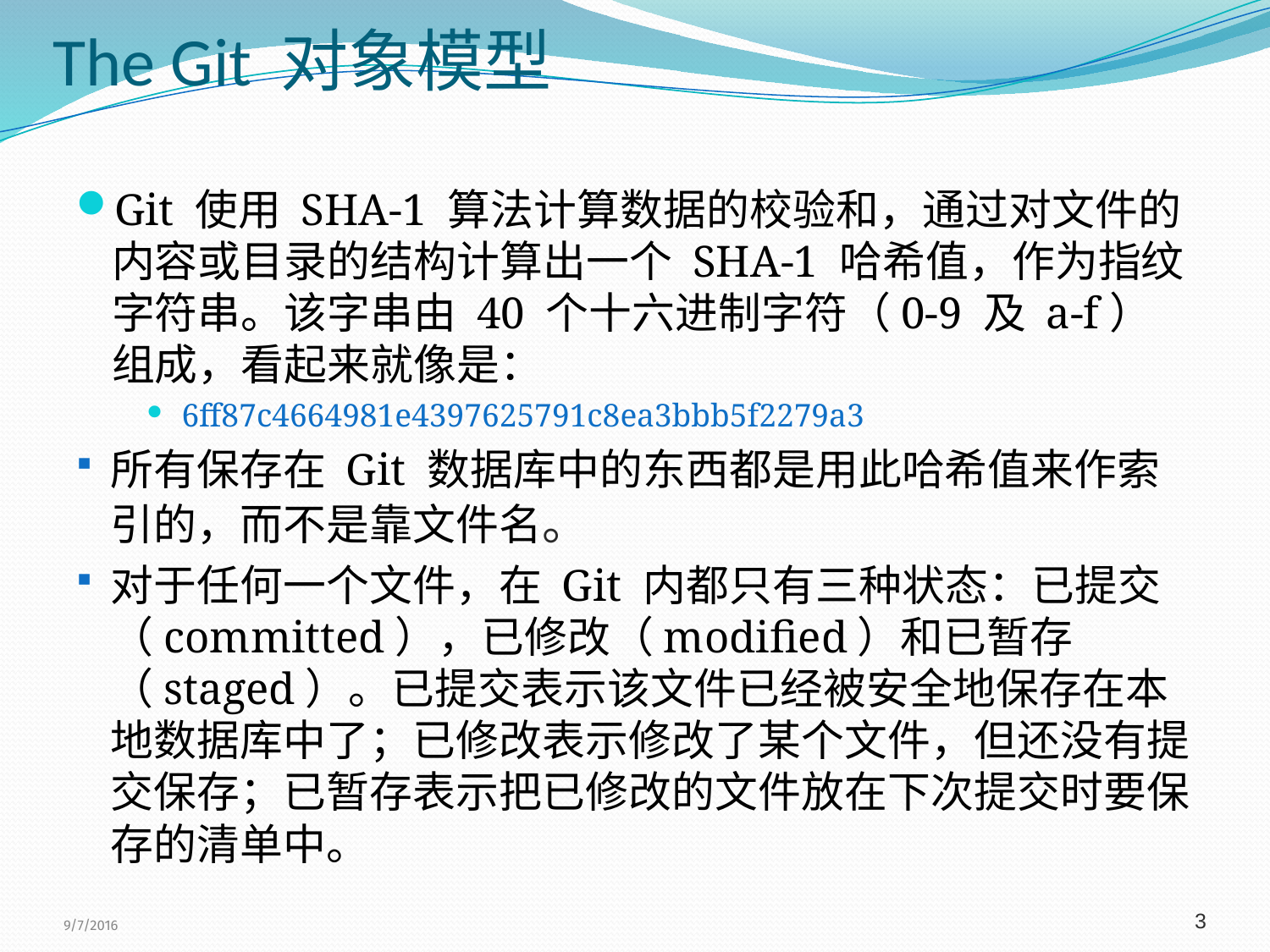

# The Git 对象模型
Git 使用 SHA-1 算法计算数据的校验和，通过对文件的内容或目录的结构计算出一个 SHA-1 哈希值，作为指纹字符串。该字串由 40 个十六进制字符（0-9 及 a-f）组成，看起来就像是：
6ff87c4664981e4397625791c8ea3bbb5f2279a3
所有保存在 Git 数据库中的东西都是用此哈希值来作索引的，而不是靠文件名。
对于任何一个文件，在 Git 内都只有三种状态：已提交（committed），已修改（modified）和已暂存（staged）。已提交表示该文件已经被安全地保存在本地数据库中了；已修改表示修改了某个文件，但还没有提交保存；已暂存表示把已修改的文件放在下次提交时要保存的清单中。
9/7/2016
3